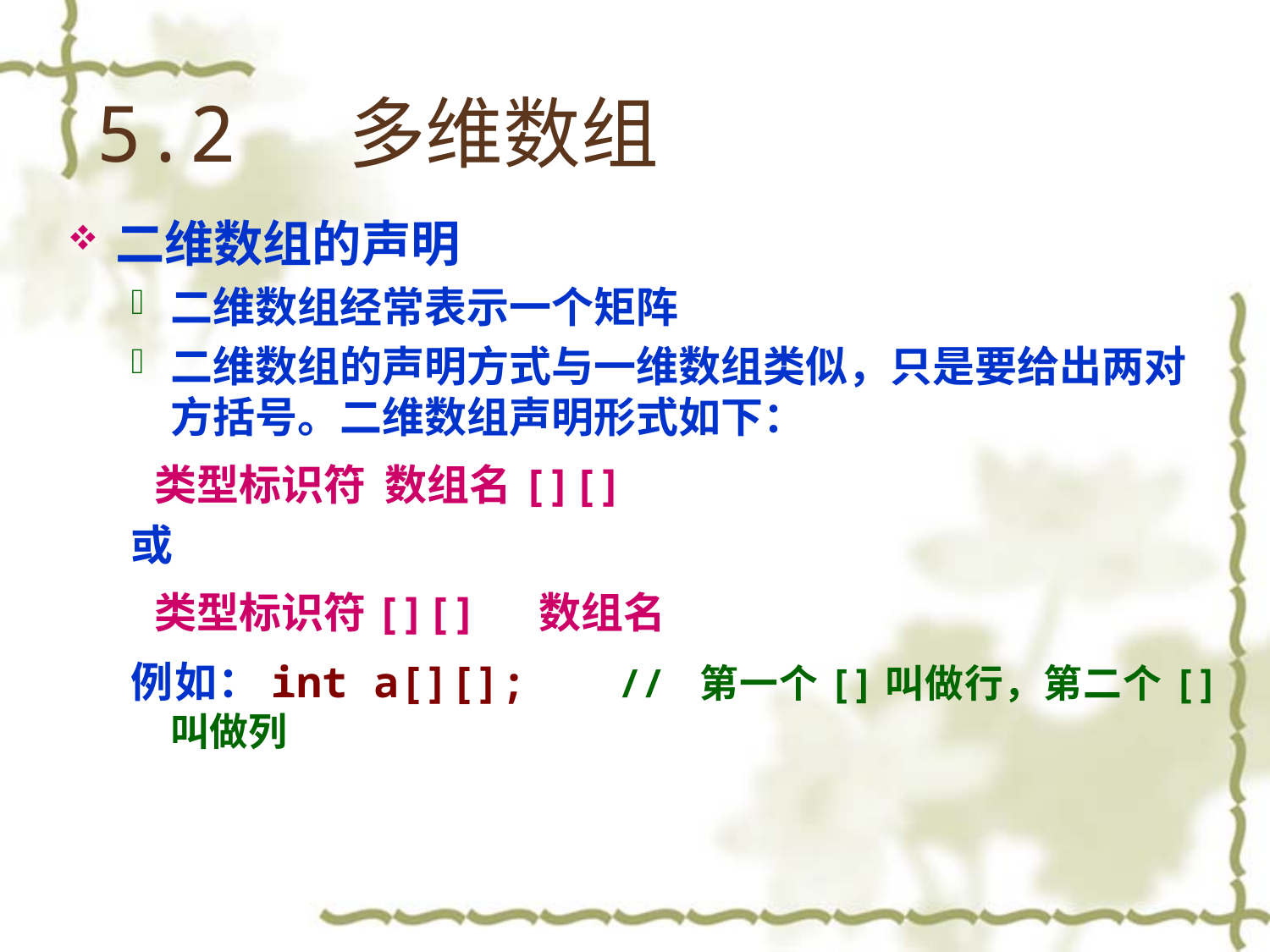

# 5.2  多维数组
二维数组的声明
二维数组经常表示一个矩阵
二维数组的声明方式与一维数组类似，只是要给出两对方括号。二维数组声明形式如下：
 类型标识符  数组名[][]
或
 类型标识符[][]  数组名
例如：int a[][];   // 第一个[]叫做行，第二个[]叫做列